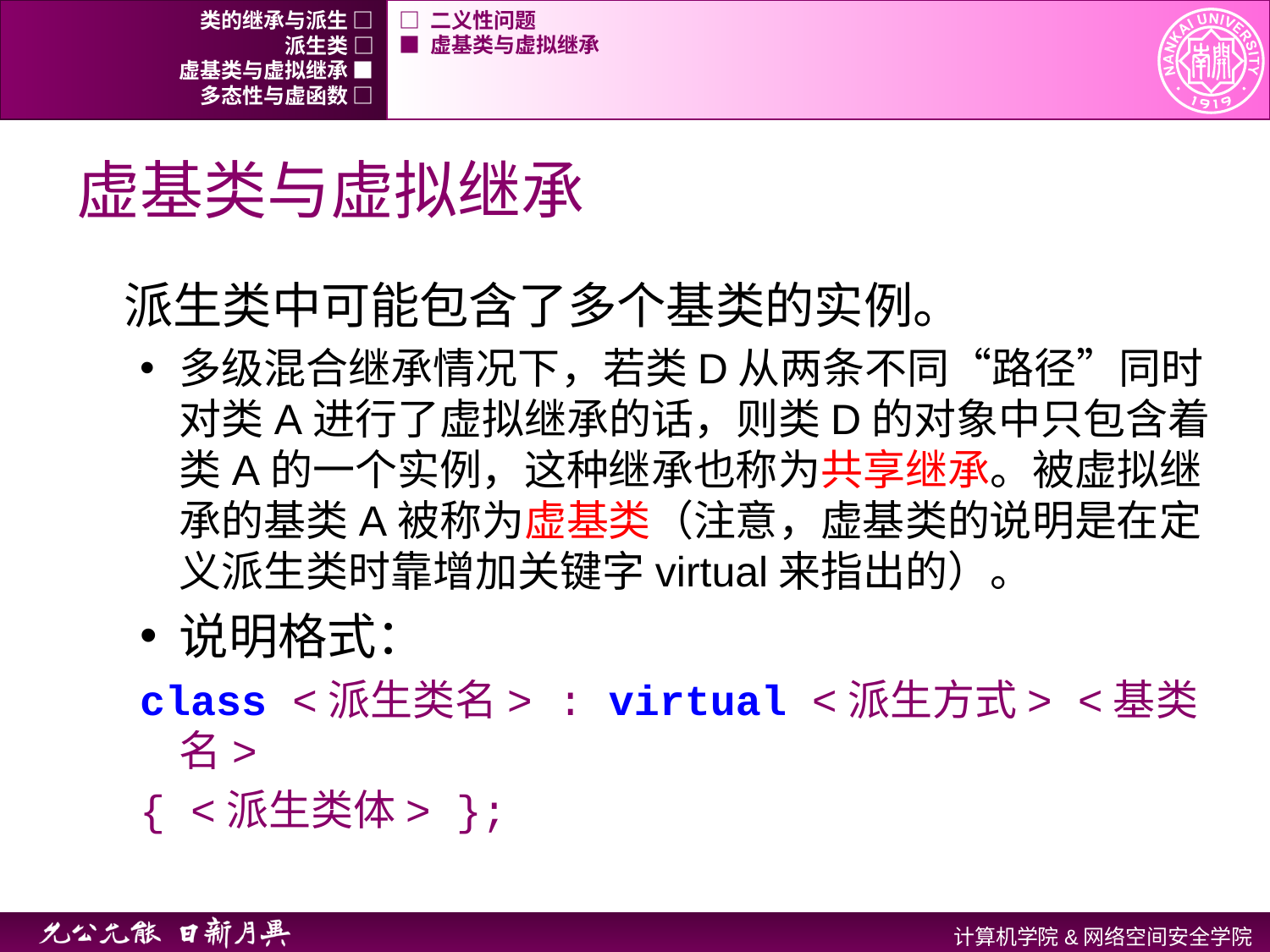

类的继承与派生 □
□ 二义性问题
派生类 □
■ 虚基类与虚拟继承
虚基类与虚拟继承 ■

多态性与虚函数 □

# 虚基类与虚拟继承
派生类中可能包含了多个基类的实例。
多级混合继承情况下，若类D从两条不同“路径”同时对类A进行了虚拟继承的话，则类D的对象中只包含着类A的一个实例，这种继承也称为共享继承。被虚拟继承的基类A被称为虚基类（注意，虚基类的说明是在定义派生类时靠增加关键字virtual来指出的）。
说明格式：
class <派生类名> : virtual <派生方式> <基类名>
{ <派生类体> };